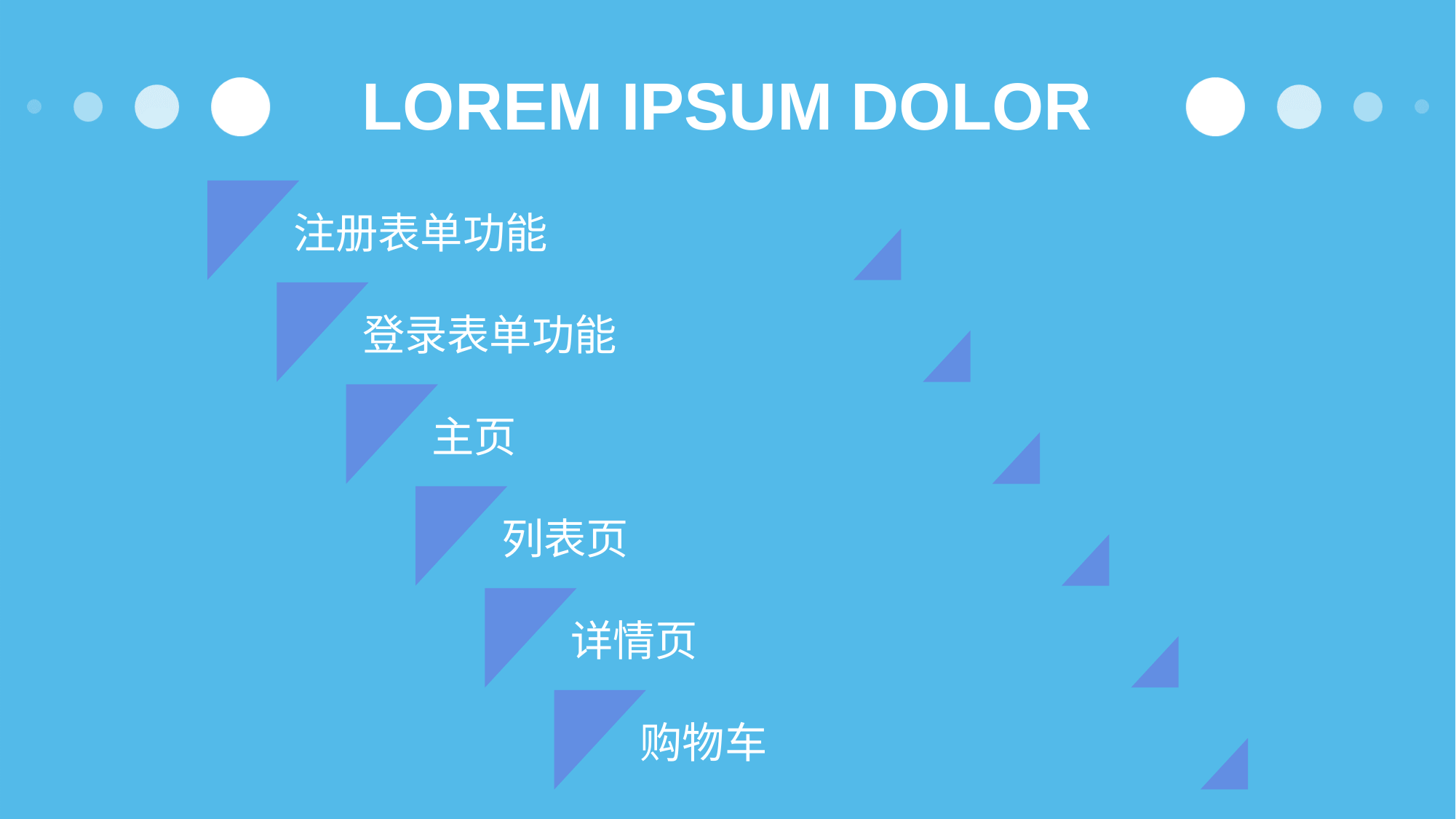

LOREM IPSUM DOLOR
注册表单功能
登录表单功能
主页
列表页
详情页
购物车